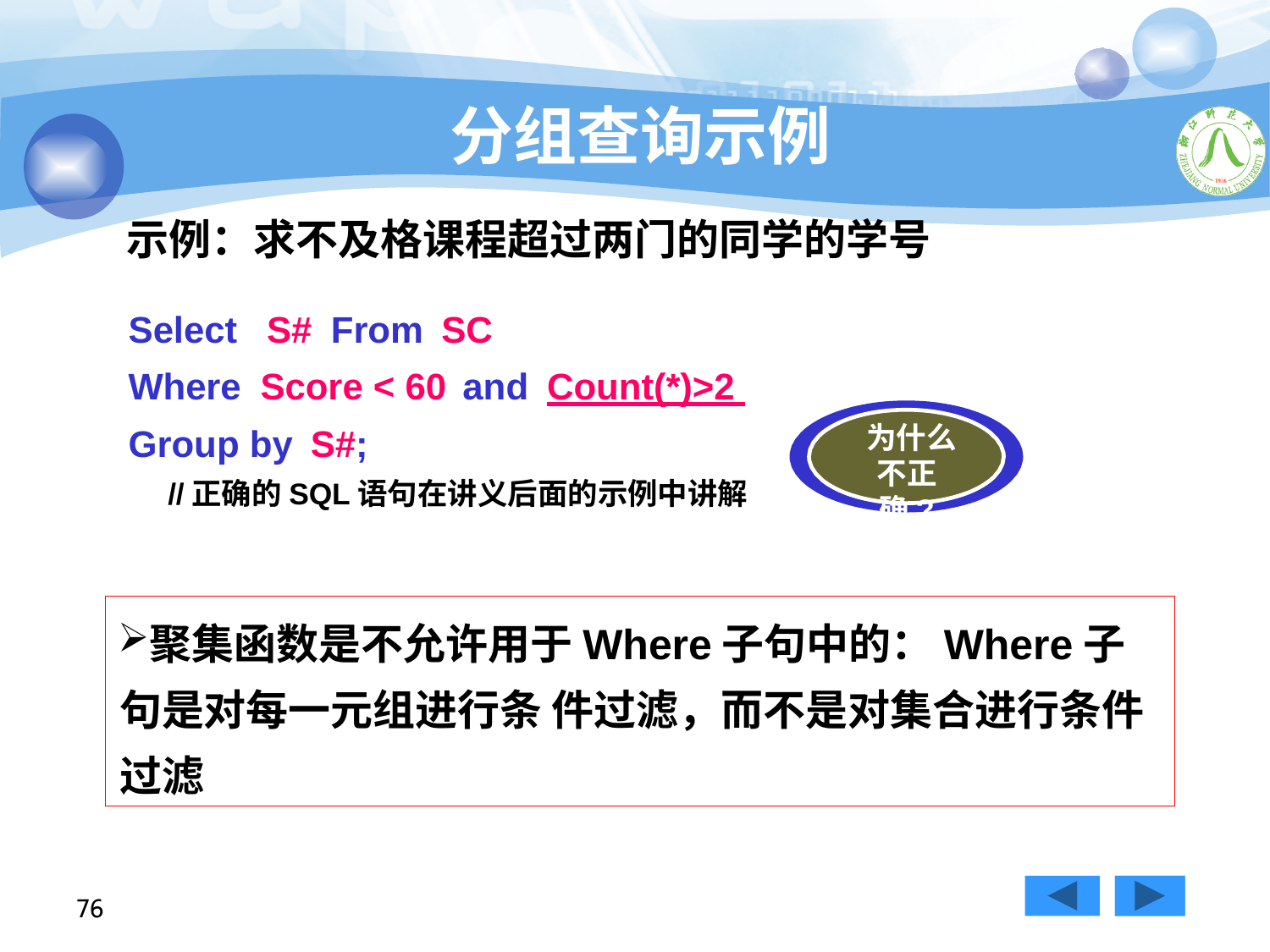

# 分组查询示例
示例：求不及格课程超过两门的同学的学号
Select	S#	From	SC
Where	Score < 60	and	Count(*)>2  Group by	S#;
//正确的SQL语句在讲义后面的示例中讲解

为什么 不正确?
聚集函数是不允许用于Where子句中的：Where子句是对每一元组进行条 件过滤，而不是对集合进行条件过滤
76